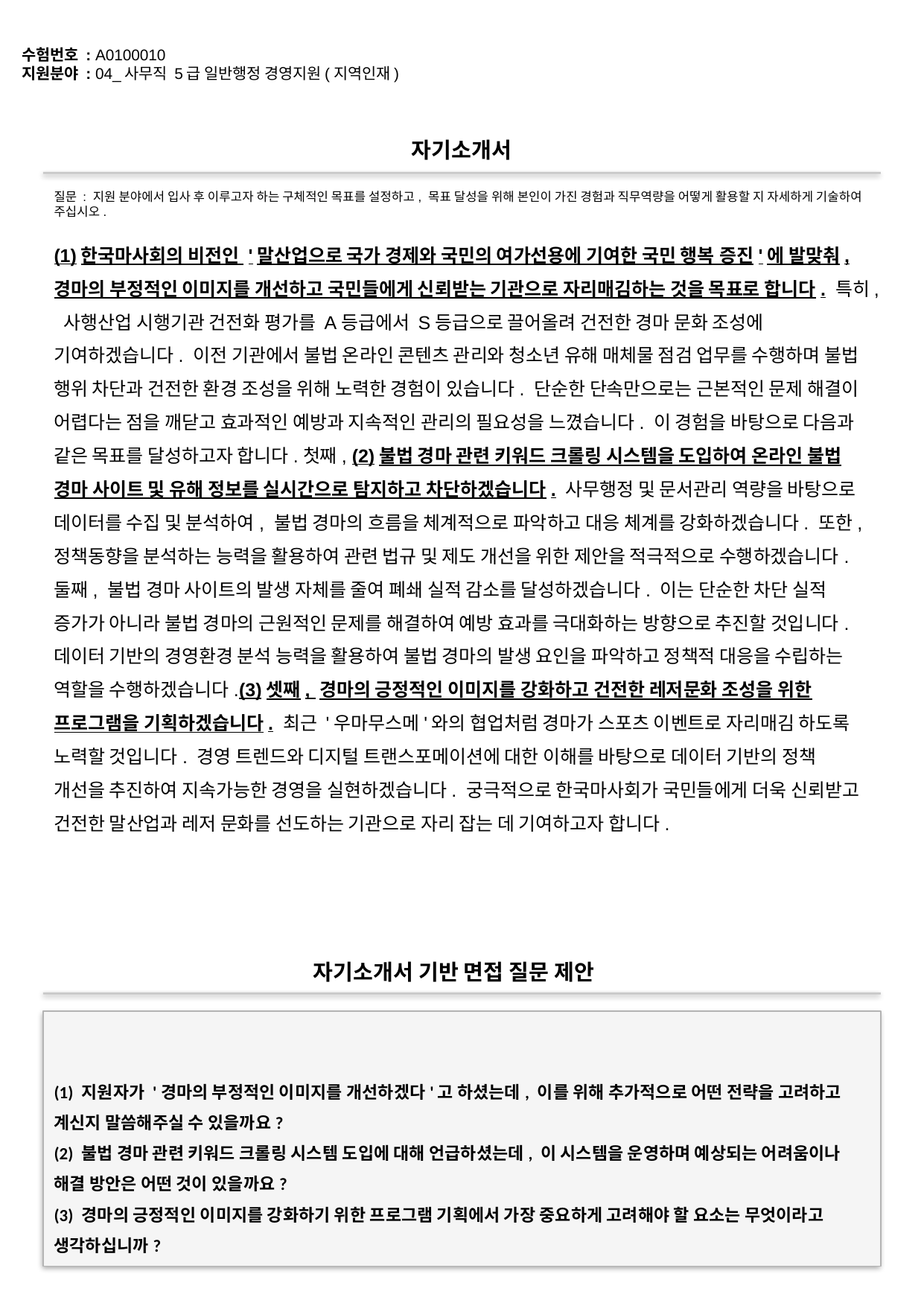

수험번호 : A0100010
지원분야 : 04_사무직 5급 일반행정 경영지원(지역인재)
#

자기소개서

질문 : 지원 분야에서 입사 후 이루고자 하는 구체적인 목표를 설정하고, 목표 달성을 위해 본인이 가진 경험과 직무역량을 어떻게 활용할 지 자세하게 기술하여 주십시오.

(1)한국마사회의 비전인 '말산업으로 국가 경제와 국민의 여가선용에 기여한 국민 행복 증진'에 발맞춰, 경마의 부정적인 이미지를 개선하고 국민들에게 신뢰받는 기관으로 자리매김하는 것을 목표로 합니다. 특히, 사행산업 시행기관 건전화 평가를 A등급에서 S등급으로 끌어올려 건전한 경마 문화 조성에 기여하겠습니다. 이전 기관에서 불법 온라인 콘텐츠 관리와 청소년 유해 매체물 점검 업무를 수행하며 불법 행위 차단과 건전한 환경 조성을 위해 노력한 경험이 있습니다. 단순한 단속만으로는 근본적인 문제 해결이 어렵다는 점을 깨닫고 효과적인 예방과 지속적인 관리의 필요성을 느꼈습니다. 이 경험을 바탕으로 다음과 같은 목표를 달성하고자 합니다.첫째, (2)불법 경마 관련 키워드 크롤링 시스템을 도입하여 온라인 불법 경마 사이트 및 유해 정보를 실시간으로 탐지하고 차단하겠습니다. 사무행정 및 문서관리 역량을 바탕으로 데이터를 수집 및 분석하여, 불법 경마의 흐름을 체계적으로 파악하고 대응 체계를 강화하겠습니다. 또한, 정책동향을 분석하는 능력을 활용하여 관련 법규 및 제도 개선을 위한 제안을 적극적으로 수행하겠습니다.둘째, 불법 경마 사이트의 발생 자체를 줄여 폐쇄 실적 감소를 달성하겠습니다. 이는 단순한 차단 실적 증가가 아니라 불법 경마의 근원적인 문제를 해결하여 예방 효과를 극대화하는 방향으로 추진할 것입니다. 데이터 기반의 경영환경 분석 능력을 활용하여 불법 경마의 발생 요인을 파악하고 정책적 대응을 수립하는 역할을 수행하겠습니다.(3)셋째, 경마의 긍정적인 이미지를 강화하고 건전한 레저문화 조성을 위한 프로그램을 기획하겠습니다. 최근 '우마무스메'와의 협업처럼 경마가 스포츠 이벤트로 자리매김 하도록 노력할 것입니다. 경영 트렌드와 디지털 트랜스포메이션에 대한 이해를 바탕으로 데이터 기반의 정책 개선을 추진하여 지속가능한 경영을 실현하겠습니다. 궁극적으로 한국마사회가 국민들에게 더욱 신뢰받고 건전한 말산업과 레저 문화를 선도하는 기관으로 자리 잡는 데 기여하고자 합니다.

자기소개서 기반 면접 질문 제안

(1) 지원자가 '경마의 부정적인 이미지를 개선하겠다'고 하셨는데, 이를 위해 추가적으로 어떤 전략을 고려하고 계신지 말씀해주실 수 있을까요?
(2) 불법 경마 관련 키워드 크롤링 시스템 도입에 대해 언급하셨는데, 이 시스템을 운영하며 예상되는 어려움이나 해결 방안은 어떤 것이 있을까요?
(3) 경마의 긍정적인 이미지를 강화하기 위한 프로그램 기획에서 가장 중요하게 고려해야 할 요소는 무엇이라고 생각하십니까?